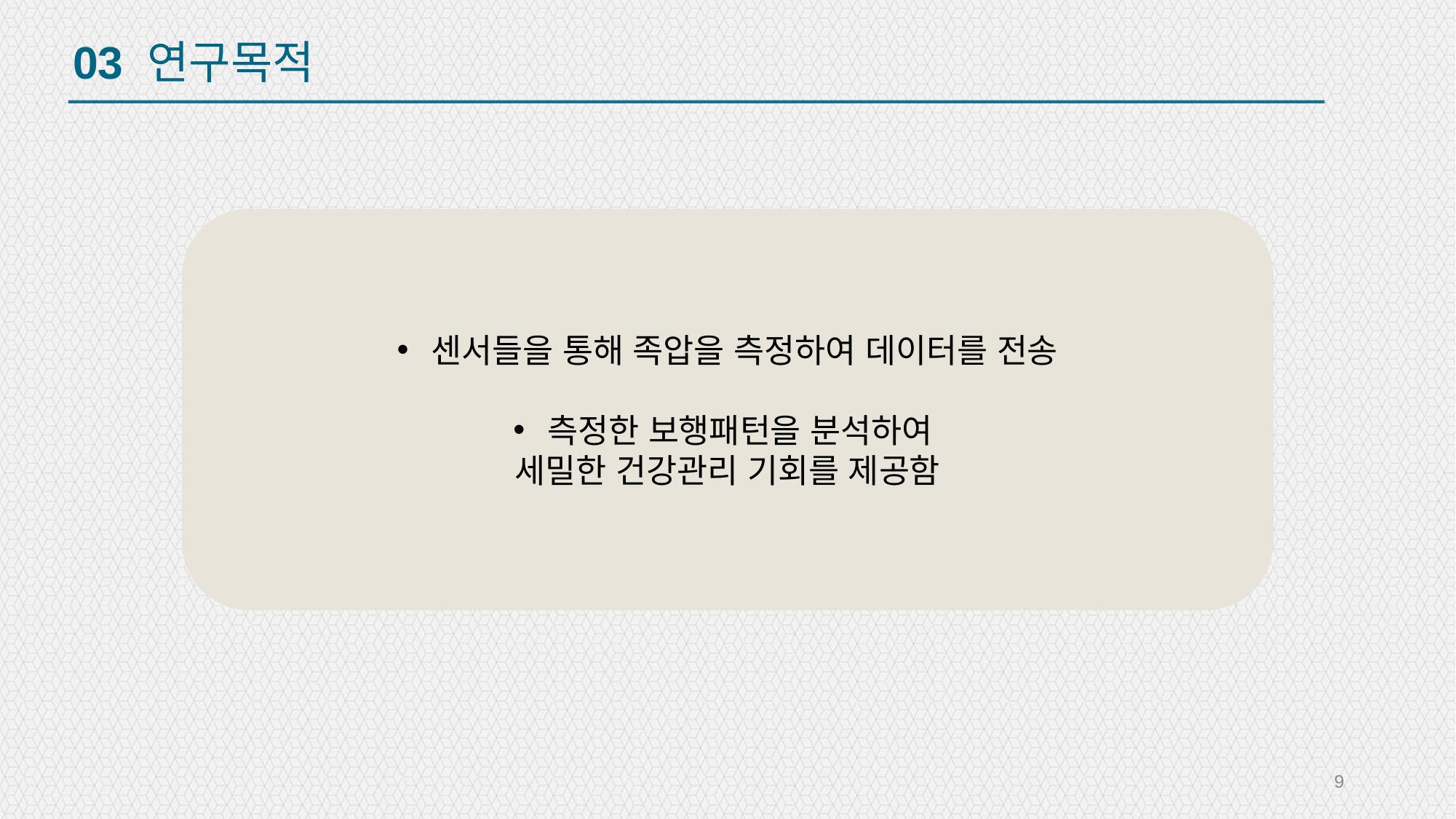

03 연구목적

센서들을 통해 족압을 측정하여 데이터를 전송

측정한 보행패턴을 분석하여
세밀한 건강관리 기회를 제공함
9